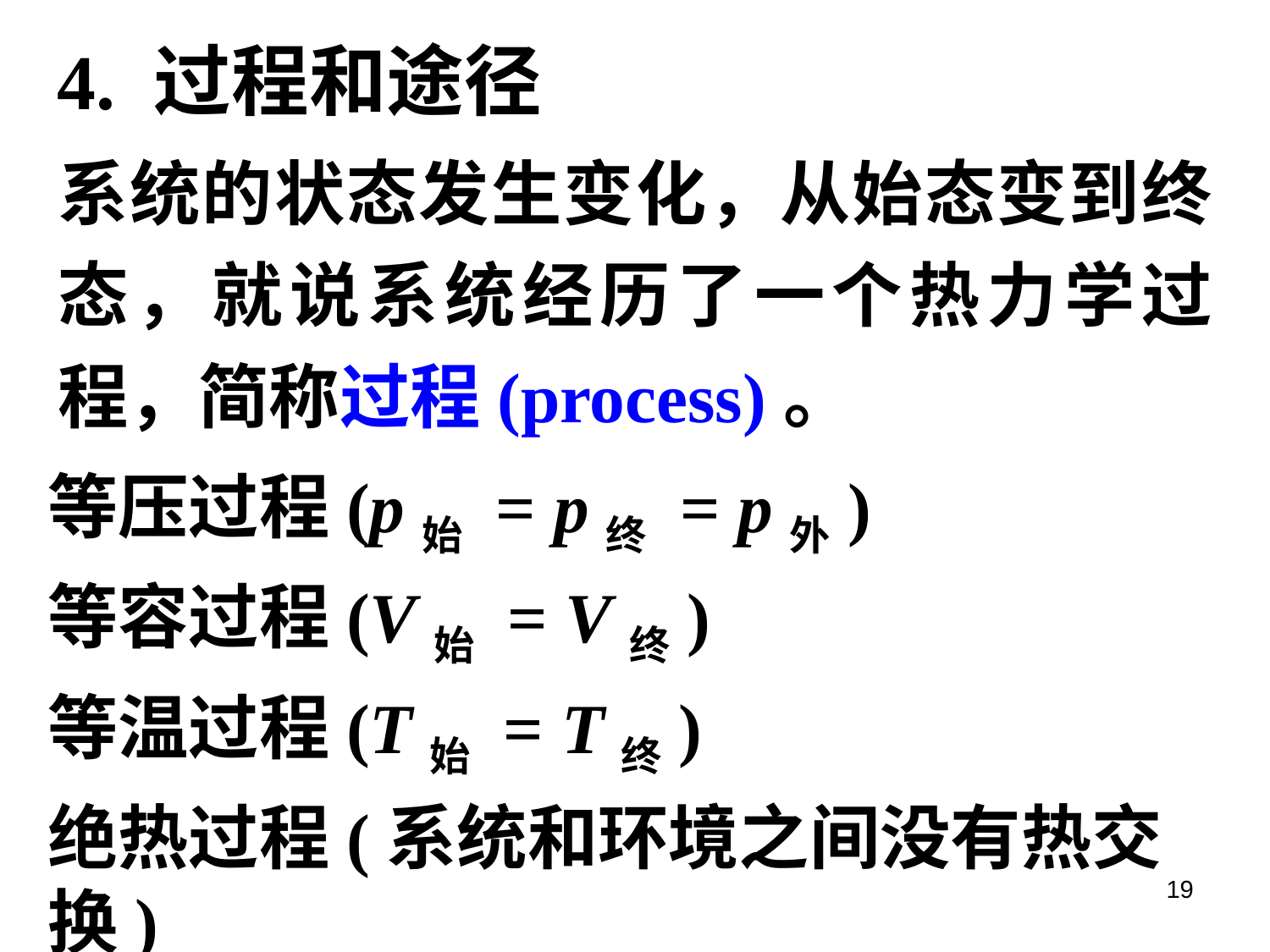

4. 过程和途径
# 系统的状态发生变化，从始态变到终态，就说系统经历了一个热力学过程，简称过程(process)。
等压过程(p始 = p终 = p外)
等容过程(V始 = V终)
等温过程(T始 = T终)
绝热过程(系统和环境之间没有热交换)
19